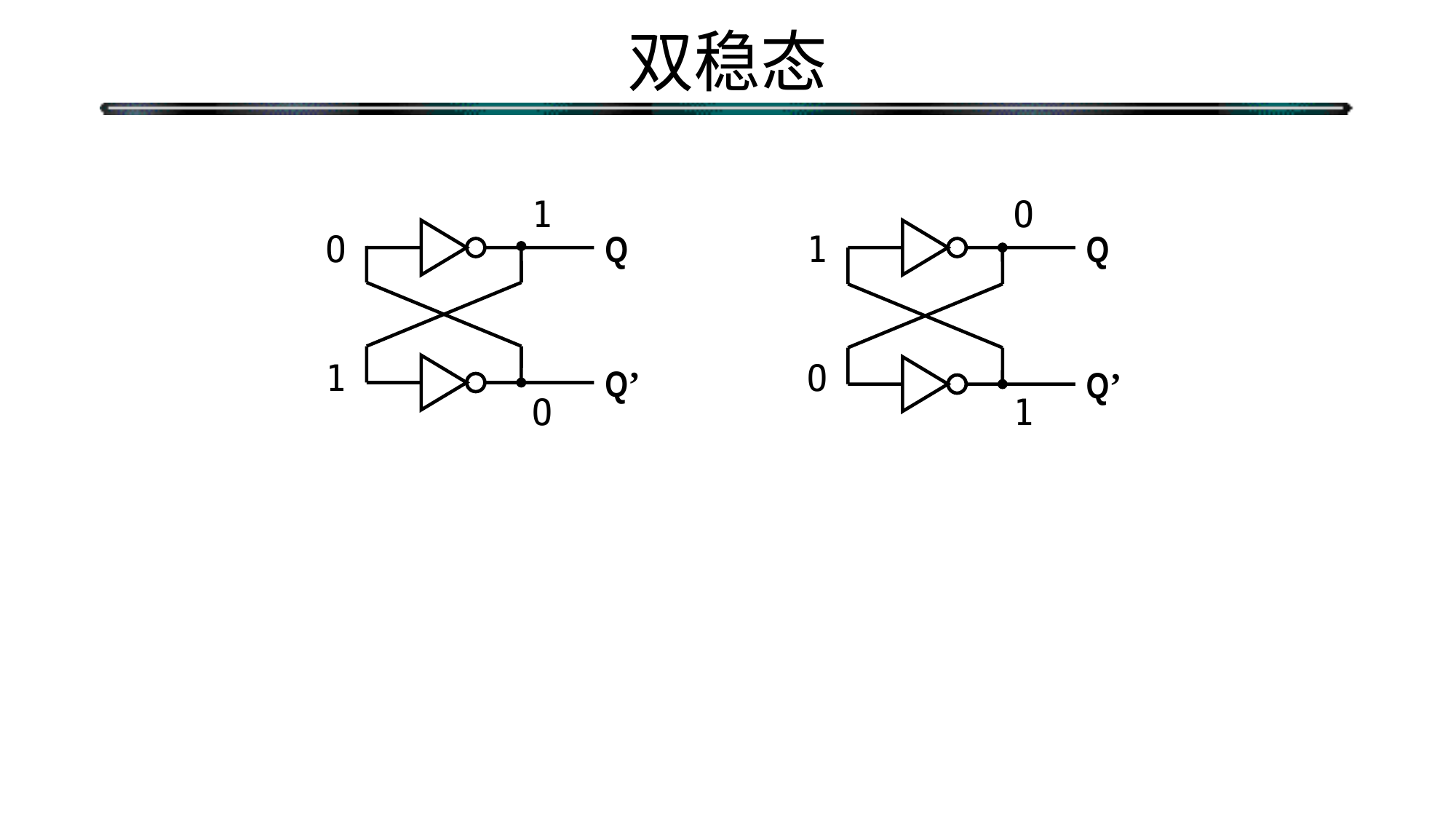

# 双稳态
1
0
0
Q

1
Q

Q’

Q’

1
0
0
1
5